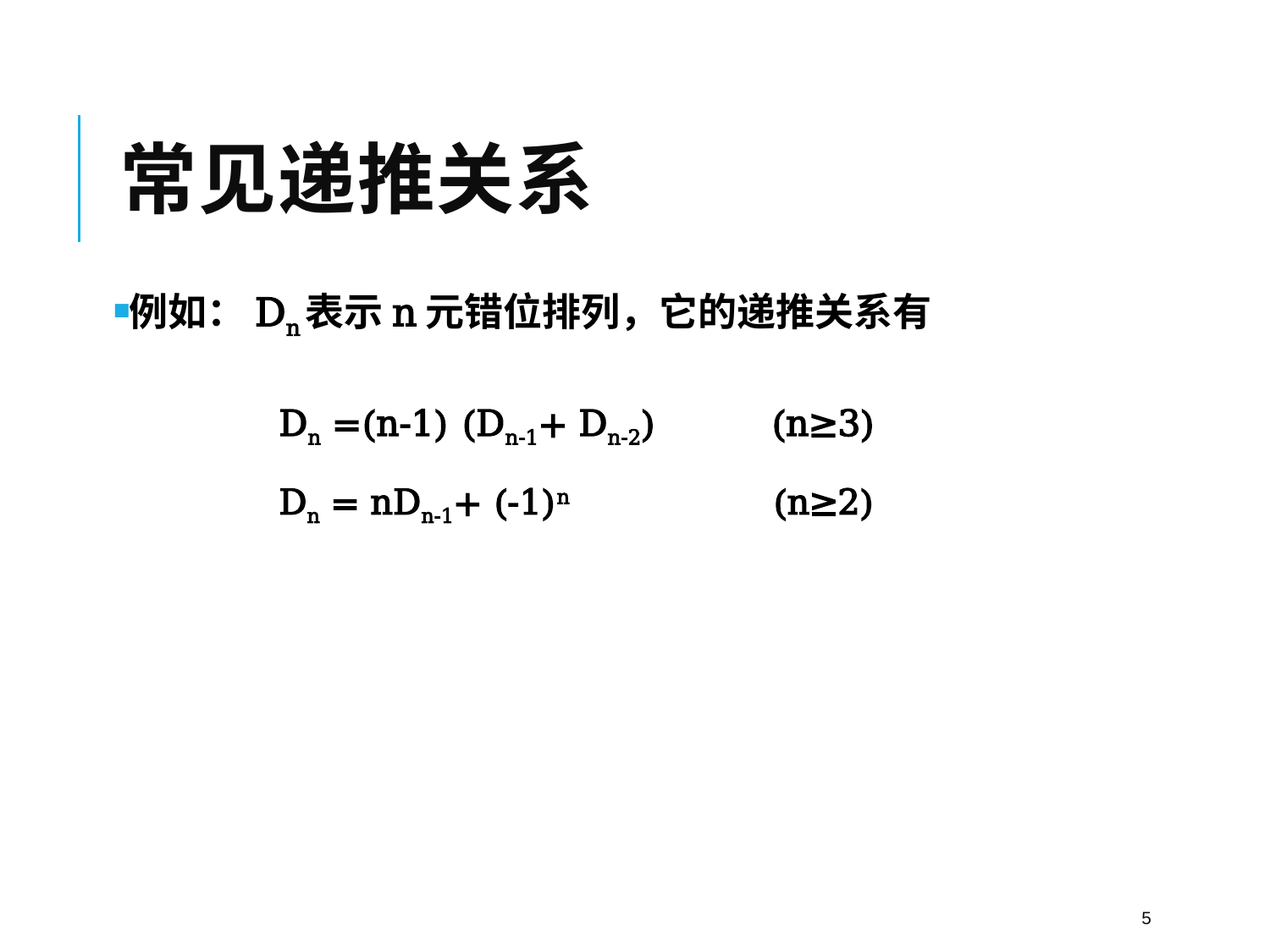

# 常见递推关系
例如：Dn表示n元错位排列，它的递推关系有
Dn =(n-1) (Dn-1+ Dn-2)          (n≥3)
Dn = nDn-1+ (-1)n                         (n≥2)
5